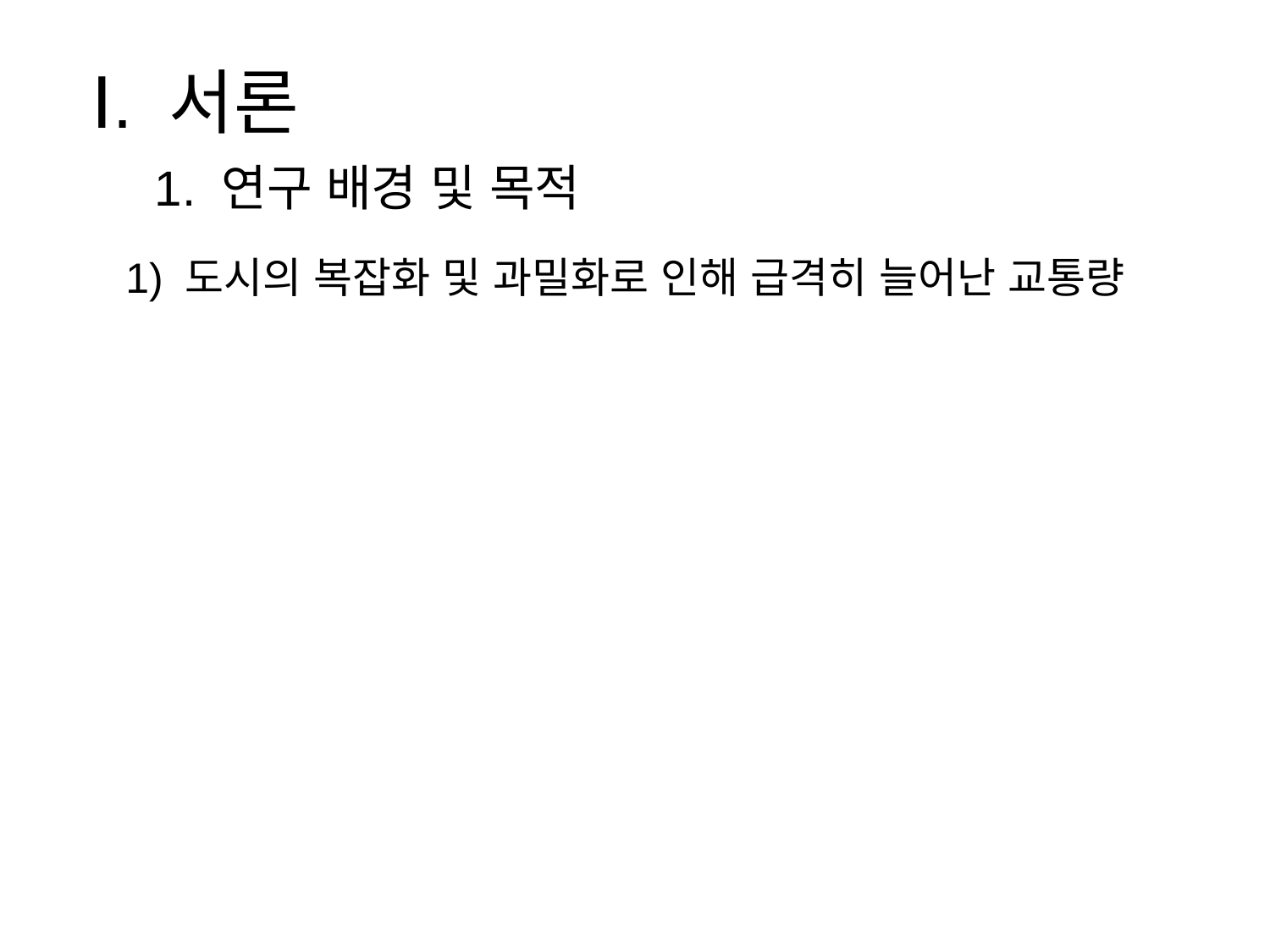

Ⅰ. 서론
1. 연구 배경 및 목적
1) 도시의 복잡화 및 과밀화로 인해 급격히 늘어난 교통량